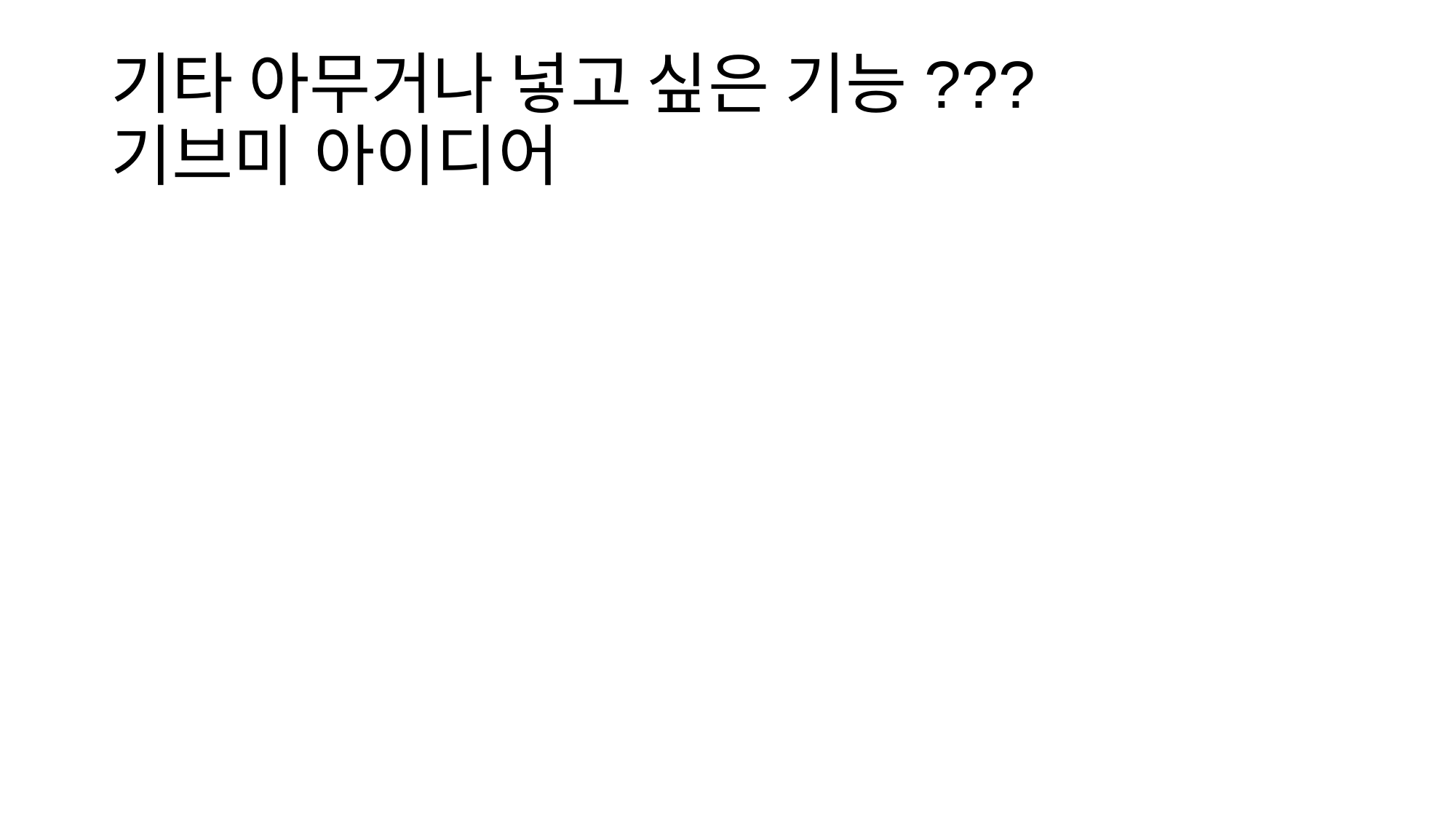

기타 아무거나 넣고 싶은 기능???
기브미 아이디어